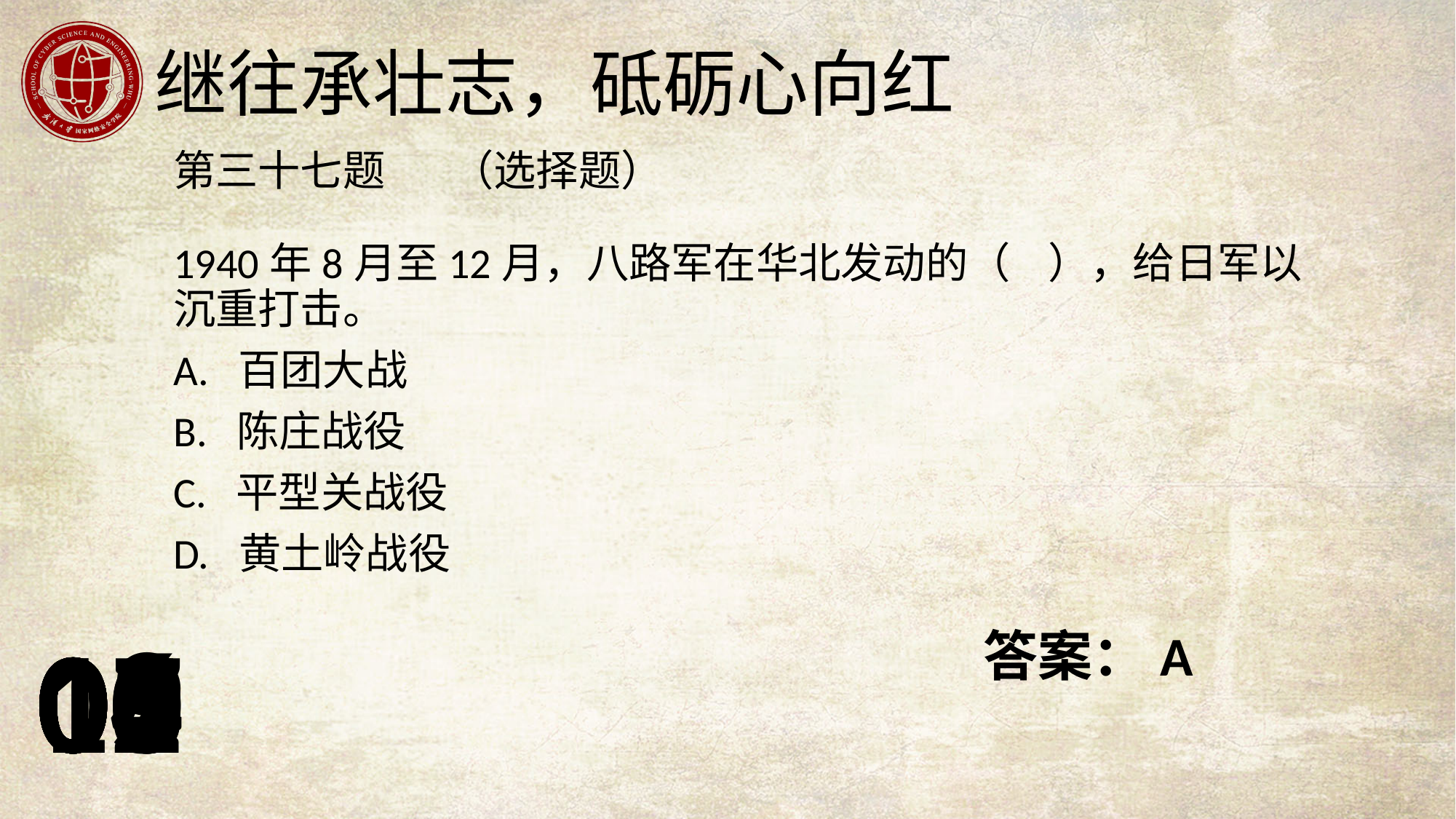

第三十七题       （选择题）
1940年8月至12月，八路军在华北发动的（    ），给日军以沉重打击。
A.  百团大战
B.  陈庄战役
C.  平型关战役
D.  黄土岭战役
答案：A